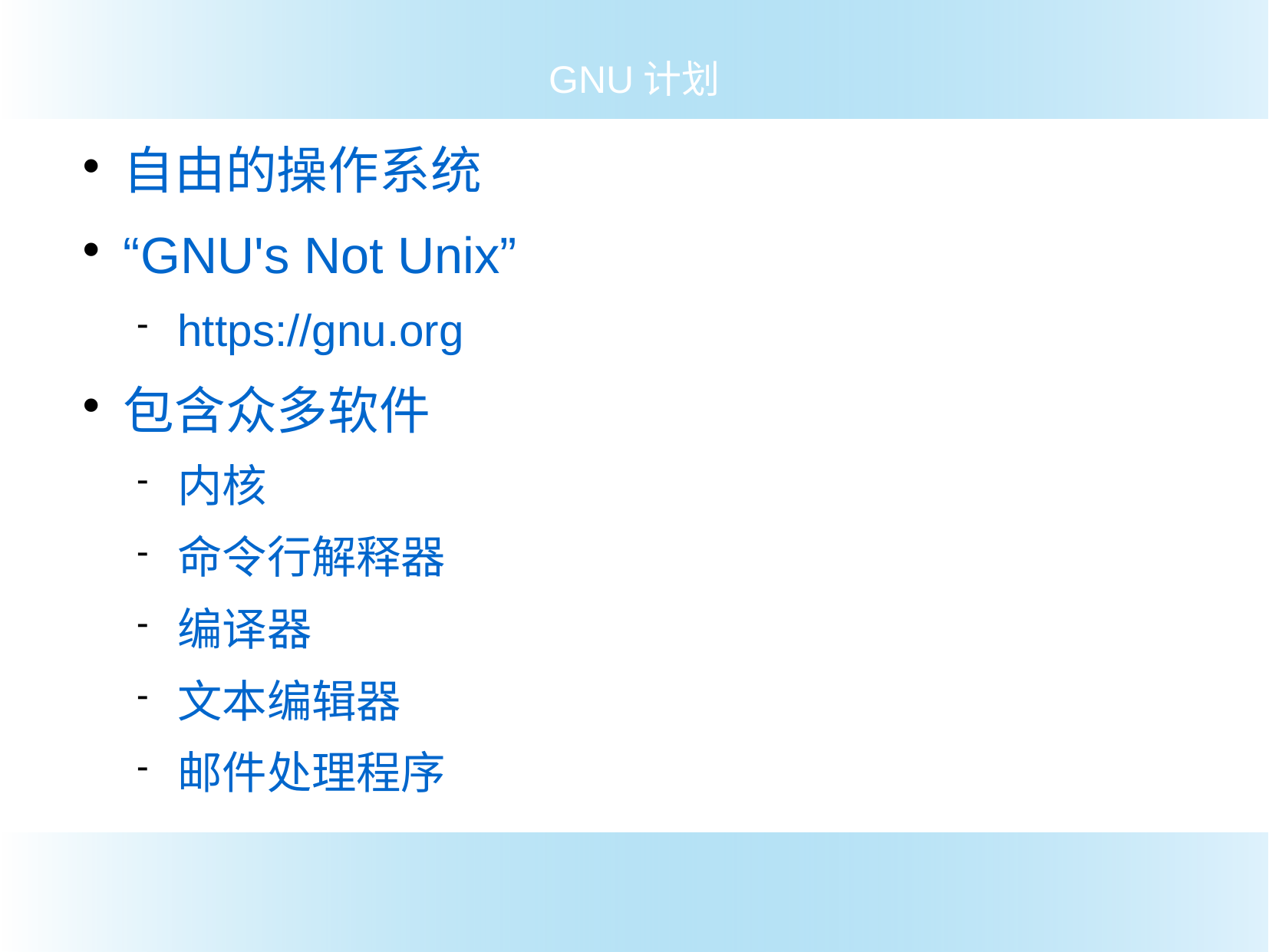

GNU计划
自由的操作系统
“GNU's Not Unix”
https://gnu.org
包含众多软件
内核
命令行解释器
编译器
文本编辑器
邮件处理程序